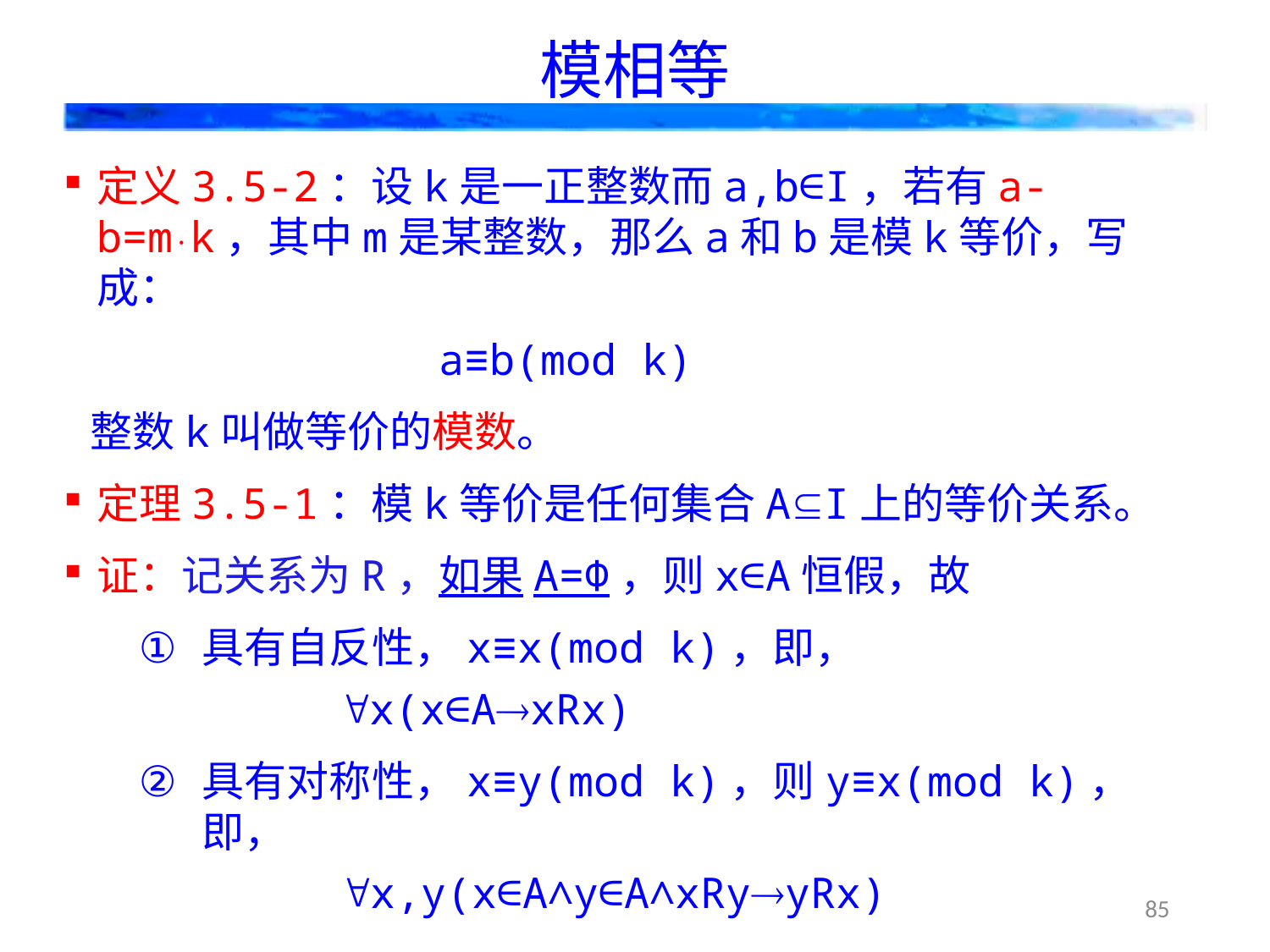

# 模相等
定义3.5-2：设k是一正整数而a,b∈I，若有a-b=m·k，其中m是某整数，那么a和b是模k等价，写成：
a≡b(mod k)
整数k叫做等价的模数。
定理3.5-1：模k等价是任何集合A⊆I上的等价关系。
证：记关系为R，如果A=Φ，则x∈A恒假，故
具有自反性，x≡x(mod k)，即，
∀x(x∈A→xRx)
具有对称性，x≡y(mod k)，则y≡x(mod k)，即，
 ∀x,y(x∈A∧y∈A∧xRy→yRx)
85